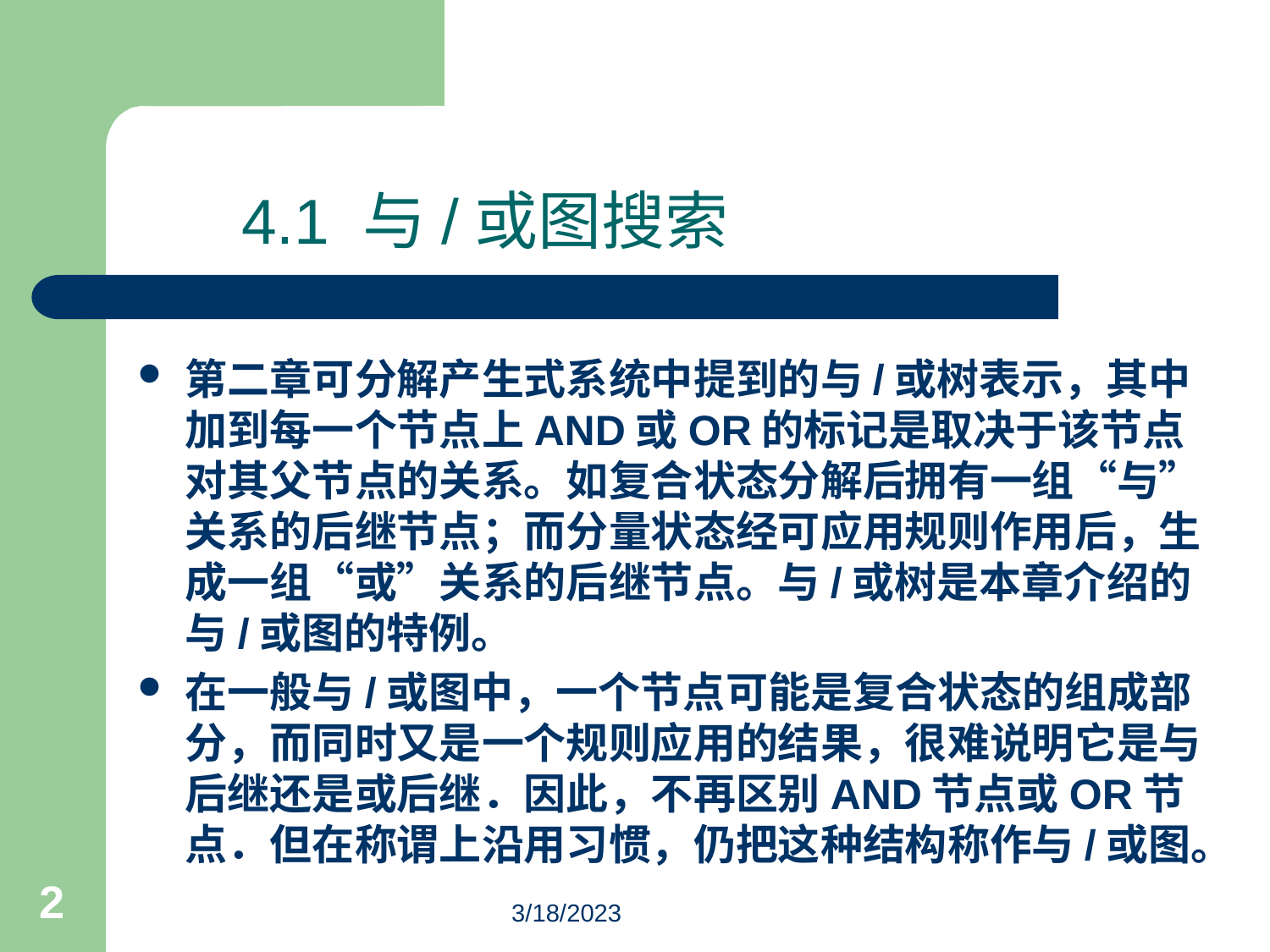

# 4.1 与/或图搜索
第二章可分解产生式系统中提到的与/或树表示，其中加到每一个节点上AND或OR的标记是取决于该节点对其父节点的关系。如复合状态分解后拥有一组“与”关系的后继节点；而分量状态经可应用规则作用后，生成一组“或”关系的后继节点。与/或树是本章介绍的与/或图的特例。
在一般与/或图中，一个节点可能是复合状态的组成部分，而同时又是一个规则应用的结果，很难说明它是与后继还是或后继．因此，不再区别AND节点或OR节点．但在称谓上沿用习惯，仍把这种结构称作与/或图。
2
3/18/2023